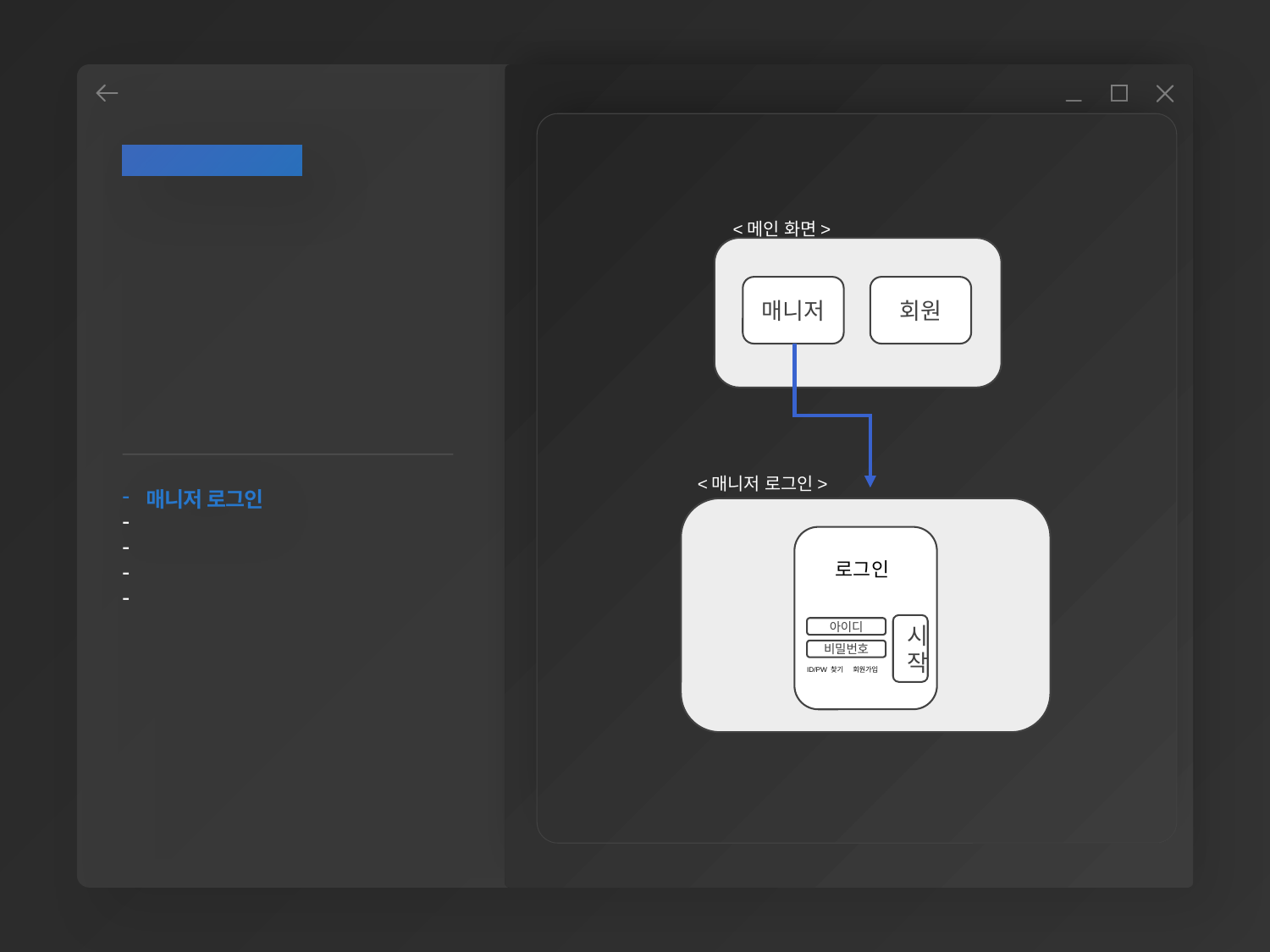

프로그램 기능 소개
매니저 관리
<메인 화면>

매니저
회원
매니저 관리 기능들
<매니저 로그인>
매니저 로그인
‘좌석 띄어 앉기’ 지정
요금정산
회원 가입 확인/ 삭제
채팅

로그인
시작
아이디
비밀번호
ID/PW 찾기     회원가입